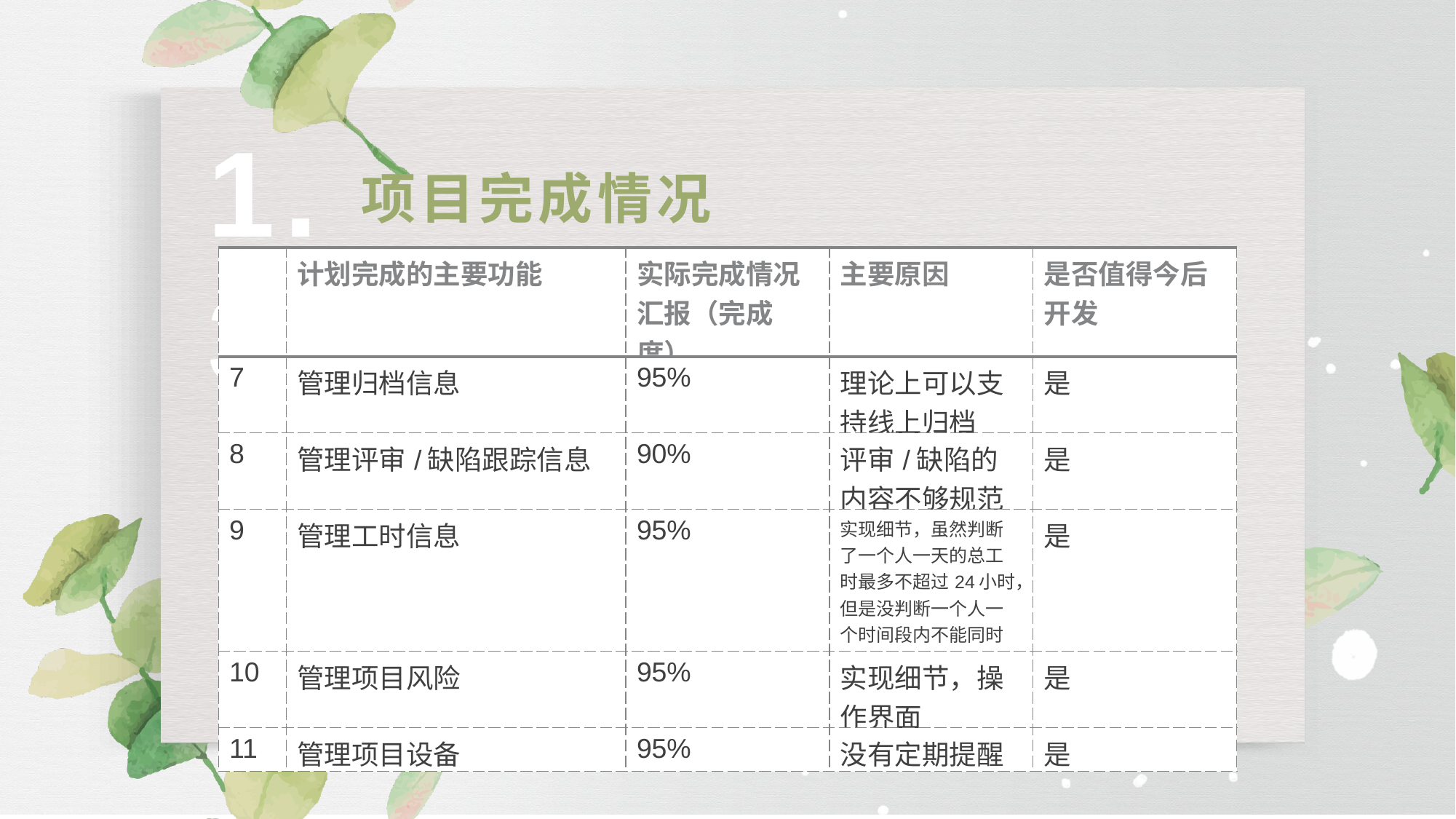

1.3
项目完成情况
|  | 计划完成的主要功能 | 实际完成情况汇报（完成度） | 主要原因 | 是否值得今后开发 |
| --- | --- | --- | --- | --- |
| 7 | 管理归档信息 | 95% | 理论上可以支持线上归档 | 是 |
| 8 | 管理评审/缺陷跟踪信息 | 90% | 评审/缺陷的内容不够规范 | 是 |
| 9 | 管理工时信息 | 95% | 实现细节，虽然判断了一个人一天的总工时最多不超过24小时，但是没判断一个人一个时间段内不能同时在多个项目都有工时 | 是 |
| 10 | 管理项目风险 | 95% | 实现细节，操作界面 | 是 |
| 11 | 管理项目设备 | 95% | 没有定期提醒 | 是 |